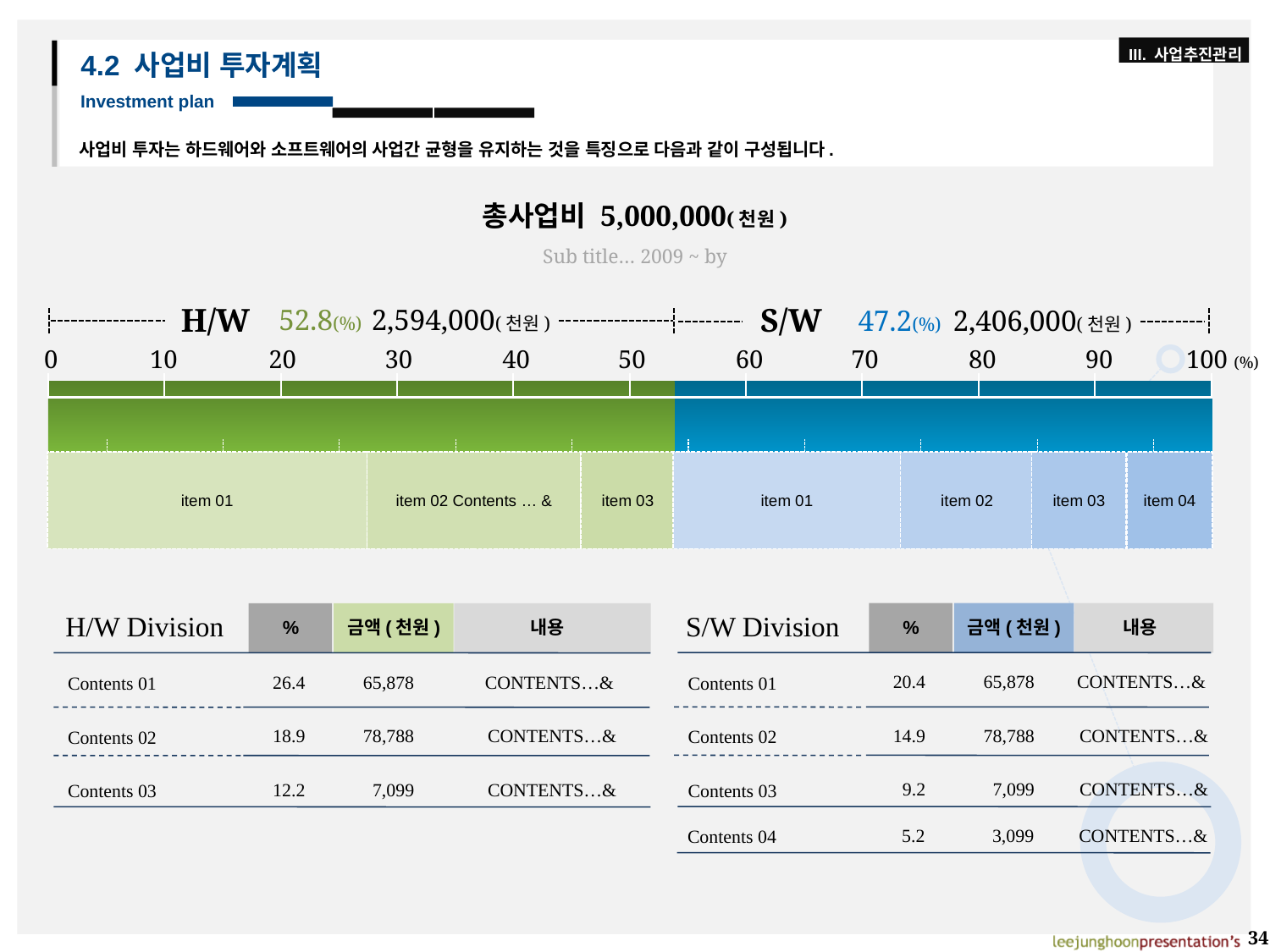

총사업비 5,000,000(천원)
Sub title… 2009 ~ by

H/W
52.8(%)
2,594,000(천원)
S/W
47.2(%)
2,406,000(천원)
0
10
20
30
40
50
60
70
80
90
100 (%)
item 01
item 02 Contents … &
item 03
item 01
item 02
item 03
item 04

S/W Division

%
금액(천원)
내용
20.4
65,878
CONTENTS…&
Contents 01
14.9
78,788
CONTENTS…&
Contents 02
9.2
7,099
CONTENTS…&
Contents 03
5.2
3,099
CONTENTS…&
Contents 04
H/W Division

%
금액(천원)
내용
26.4
18.9
12.2
65,878
78,788
7,099
CONTENTS…&
CONTENTS…&
CONTENTS…&
Contents 01
Contents 02
Contents 03